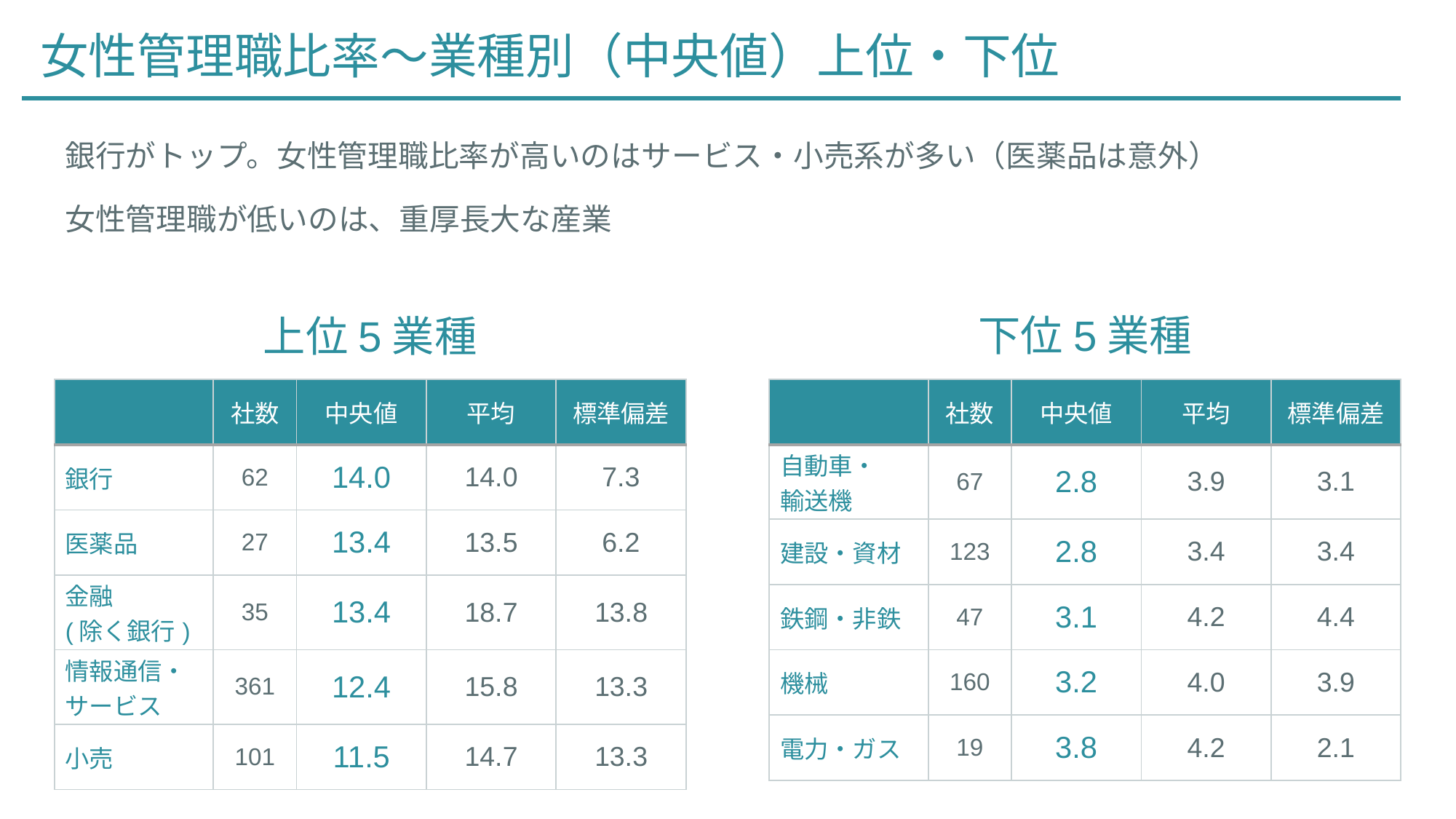

女性管理職比率〜業種別（中央値）上位・下位
銀行がトップ。女性管理職比率が高いのはサービス・小売系が多い（医薬品は意外）
女性管理職が低いのは、重厚長大な産業
下位5業種
上位5業種
|  | 社数 | 中央値 | 平均 | 標準偏差 |
| --- | --- | --- | --- | --- |
| 銀行 | 62 | 14.0 | 14.0 | 7.3 |
| 医薬品 | 27 | 13.4 | 13.5 | 6.2 |
| 金融 (除く銀行) | 35 | 13.4 | 18.7 | 13.8 |
| 情報通信・ サービス | 361 | 12.4 | 15.8 | 13.3 |
| 小売 | 101 | 11.5 | 14.7 | 13.3 |
|  | 社数 | 中央値 | 平均 | 標準偏差 |
| --- | --- | --- | --- | --- |
| 自動車・ 輸送機 | 67 | 2.8 | 3.9 | 3.1 |
| 建設・資材 | 123 | 2.8 | 3.4 | 3.4 |
| 鉄鋼・非鉄 | 47 | 3.1 | 4.2 | 4.4 |
| 機械 | 160 | 3.2 | 4.0 | 3.9 |
| 電力・ガス | 19 | 3.8 | 4.2 | 2.1 |